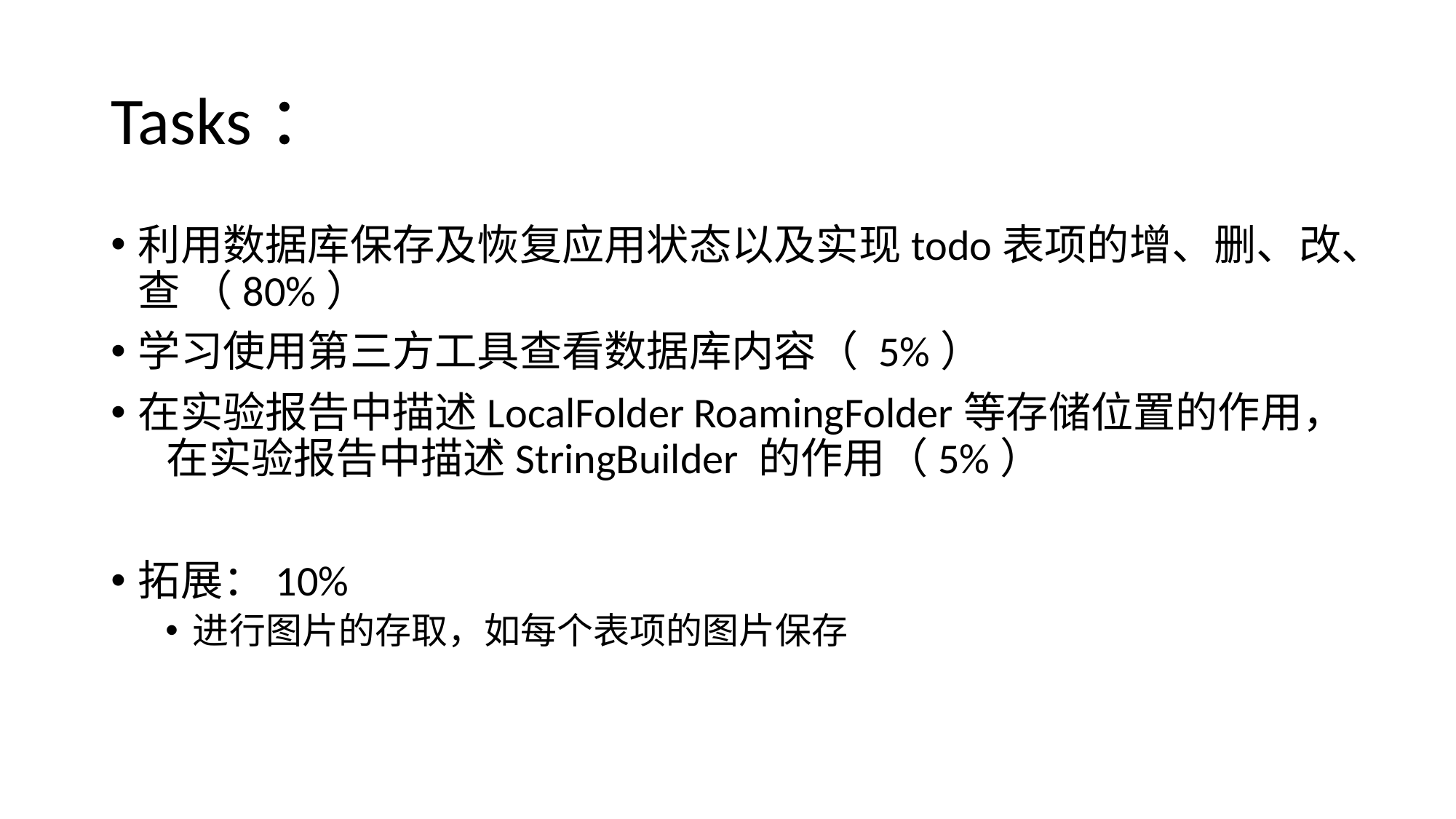

# Tasks：
利用数据库保存及恢复应用状态以及实现todo表项的增、删、改、查 （80%）
学习使用第三方工具查看数据库内容（ 5%）
在实验报告中描述LocalFolder RoamingFolder等存储位置的作用，   在实验报告中描述StringBuilder 的作用（5%）

拓展：10%
进行图片的存取，如每个表项的图片保存